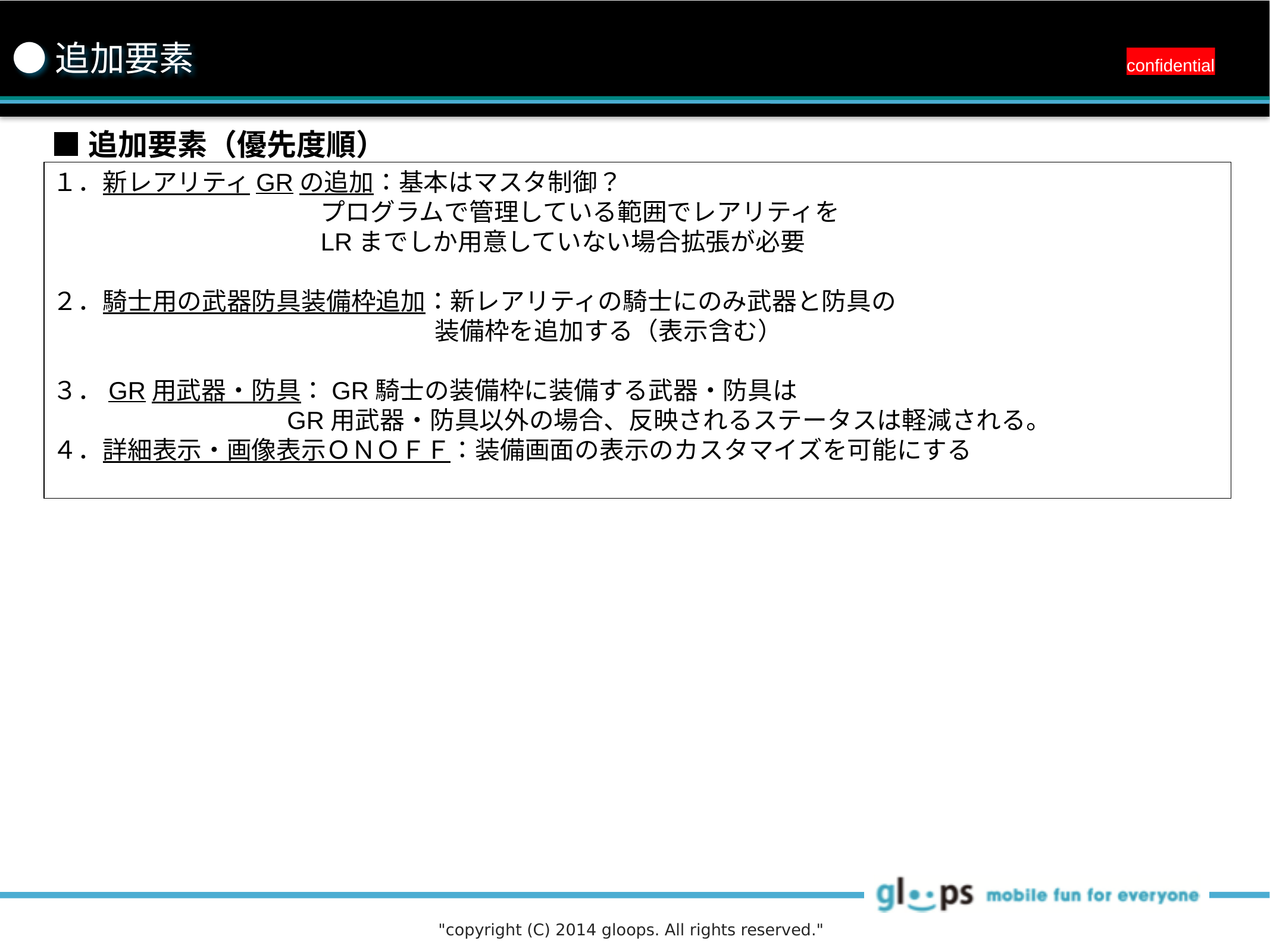

●追加要素
confidential
■追加要素（優先度順）
１．新レアリティGRの追加：基本はマスタ制御？
			プログラムで管理している範囲でレアリティを
			LRまでしか用意していない場合拡張が必要

２．騎士用の武器防具装備枠追加：新レアリティの騎士にのみ武器と防具の
				　装備枠を追加する（表示含む）

３．GR用武器・防具：GR騎士の装備枠に装備する武器・防具は
		　　GR用武器・防具以外の場合、反映されるステータスは軽減される。
４．詳細表示・画像表示ＯＮＯＦＦ：装備画面の表示のカスタマイズを可能にする